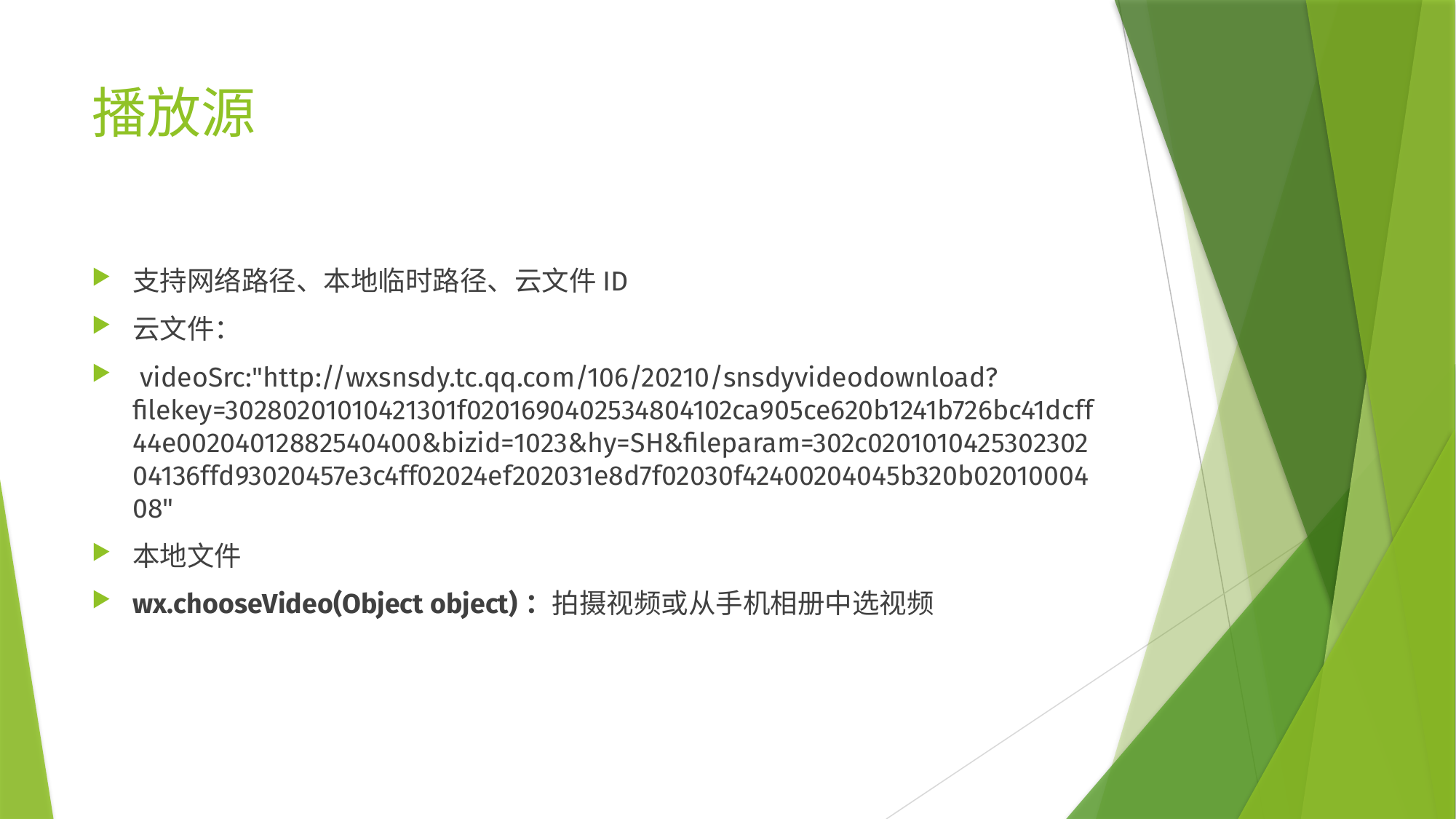

# 播放源
支持网络路径、本地临时路径、云文件ID
云文件：
 videoSrc:"http://wxsnsdy.tc.qq.com/106/20210/snsdyvideodownload?filekey=30280201010421301f0201690402534804102ca905ce620b1241b726bc41dcff44e00204012882540400&bizid=1023&hy=SH&fileparam=302c020101042530230204136ffd93020457e3c4ff02024ef202031e8d7f02030f42400204045b320b0201000408"
本地文件
wx.chooseVideo(Object object)：拍摄视频或从手机相册中选视频